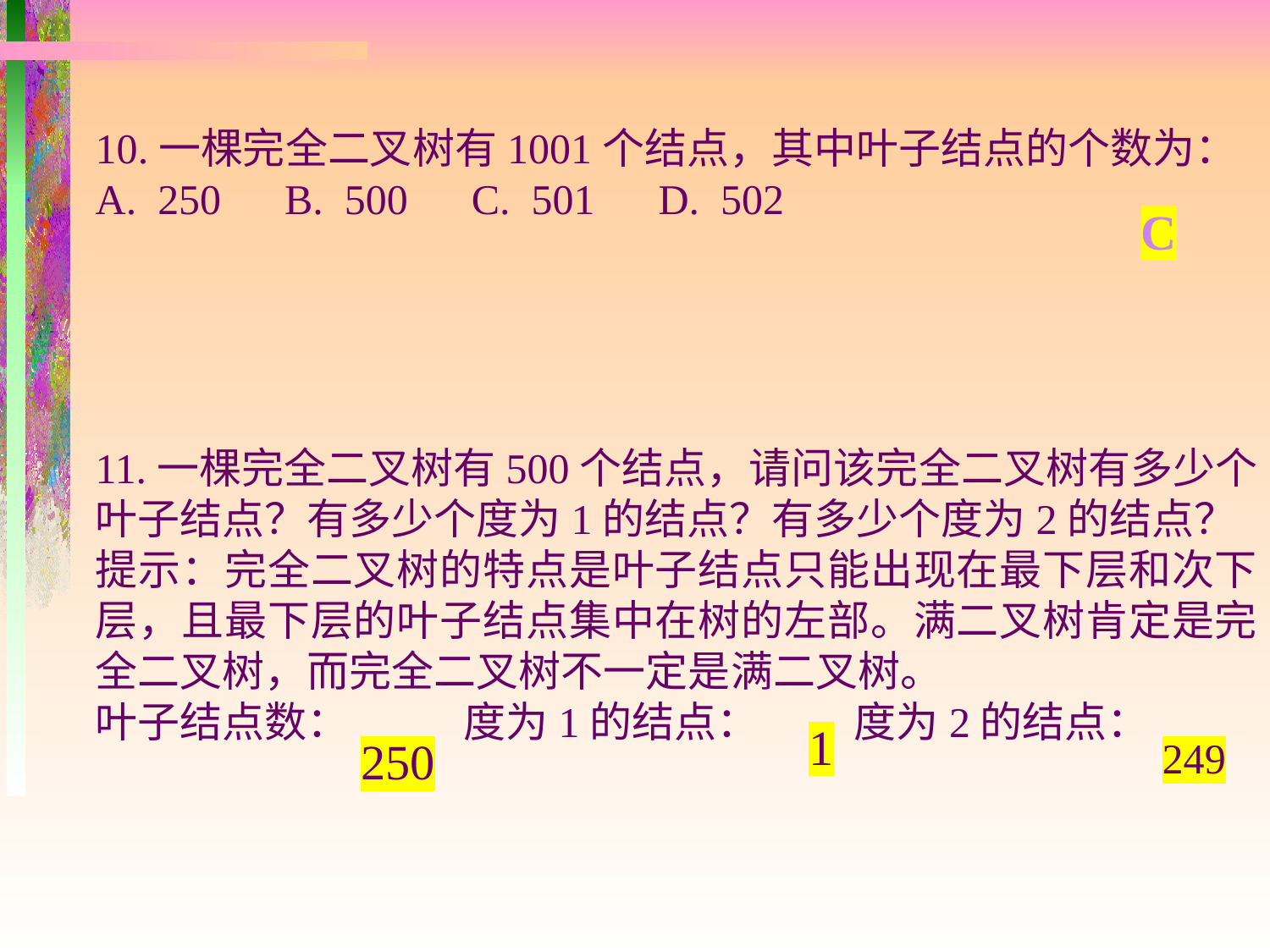

10.一棵完全二叉树有1001个结点，其中叶子结点的个数为：
A.  250      B.  500      C.  501      D.  502
C
11.一棵完全二叉树有500个结点，请问该完全二叉树有多少个叶子结点？有多少个度为1的结点？有多少个度为2的结点？
提示：完全二叉树的特点是叶子结点只能出现在最下层和次下层，且最下层的叶子结点集中在树的左部。满二叉树肯定是完全二叉树，而完全二叉树不一定是满二叉树。
叶子结点数：            度为1的结点：          度为2的结点：
1
250
249